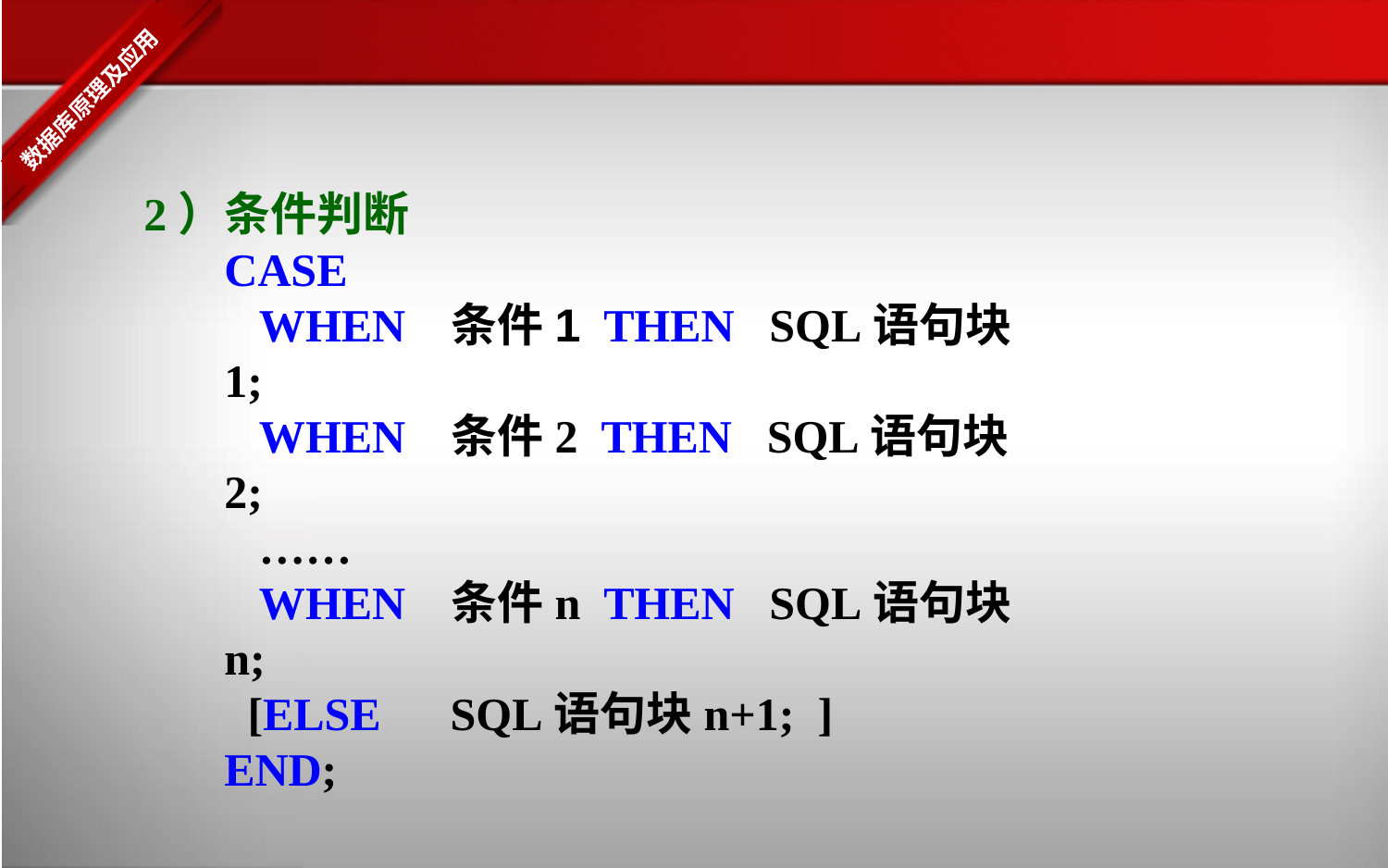

2）条件判断
CASE
   WHEN   条件1  THEN   SQL语句块1;
   WHEN   条件2  THEN   SQL语句块2;
   ……
   WHEN   条件n  THEN   SQL语句块n;
  [ELSE      SQL语句块n+1;  ]
END;